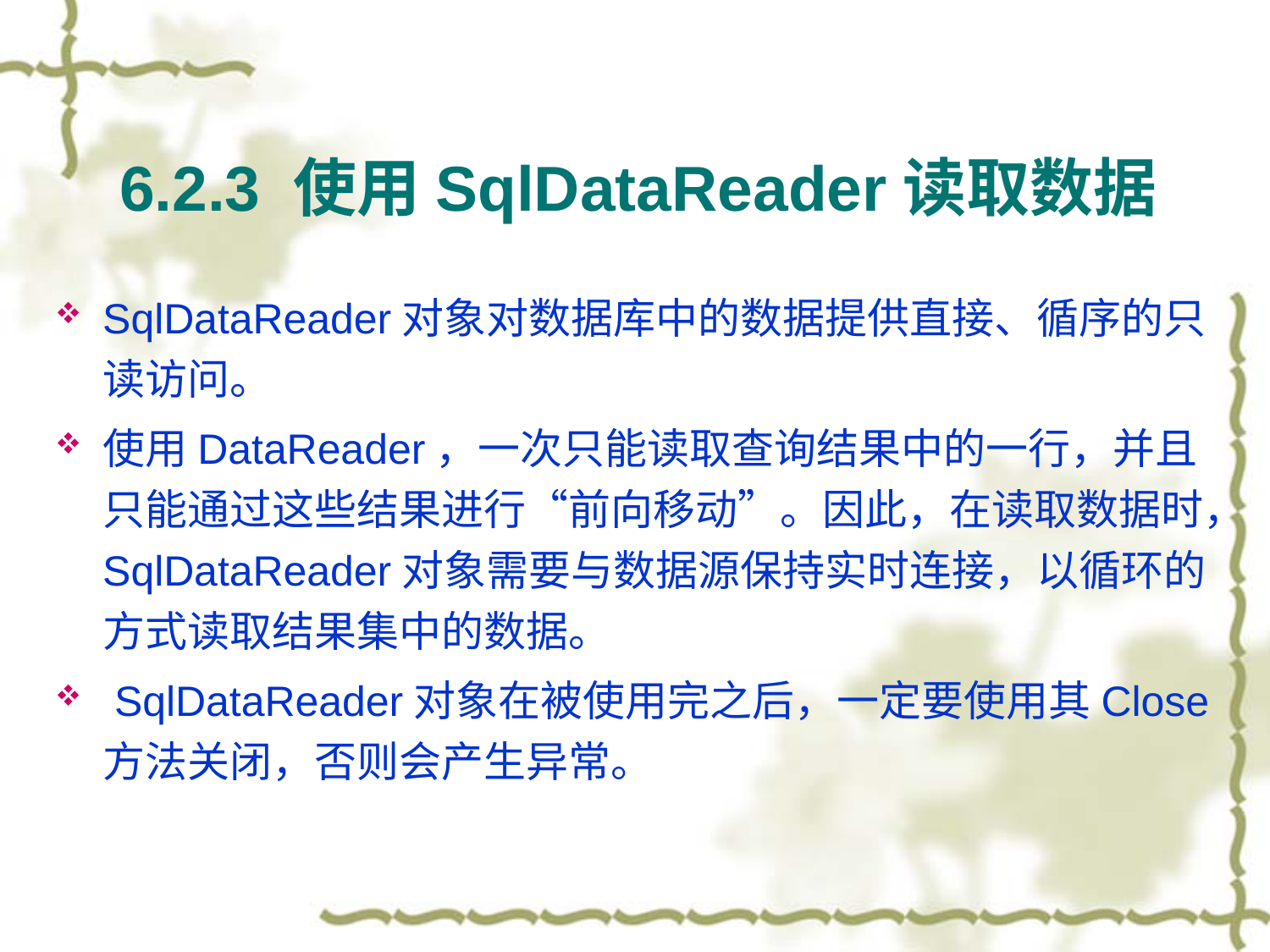

# 6.2.3 使用SqlDataReader读取数据
SqlDataReader对象对数据库中的数据提供直接、循序的只读访问。
使用DataReader，一次只能读取查询结果中的一行，并且只能通过这些结果进行“前向移动”。因此，在读取数据时，SqlDataReader对象需要与数据源保持实时连接，以循环的方式读取结果集中的数据。
 SqlDataReader对象在被使用完之后，一定要使用其Close方法关闭，否则会产生异常。